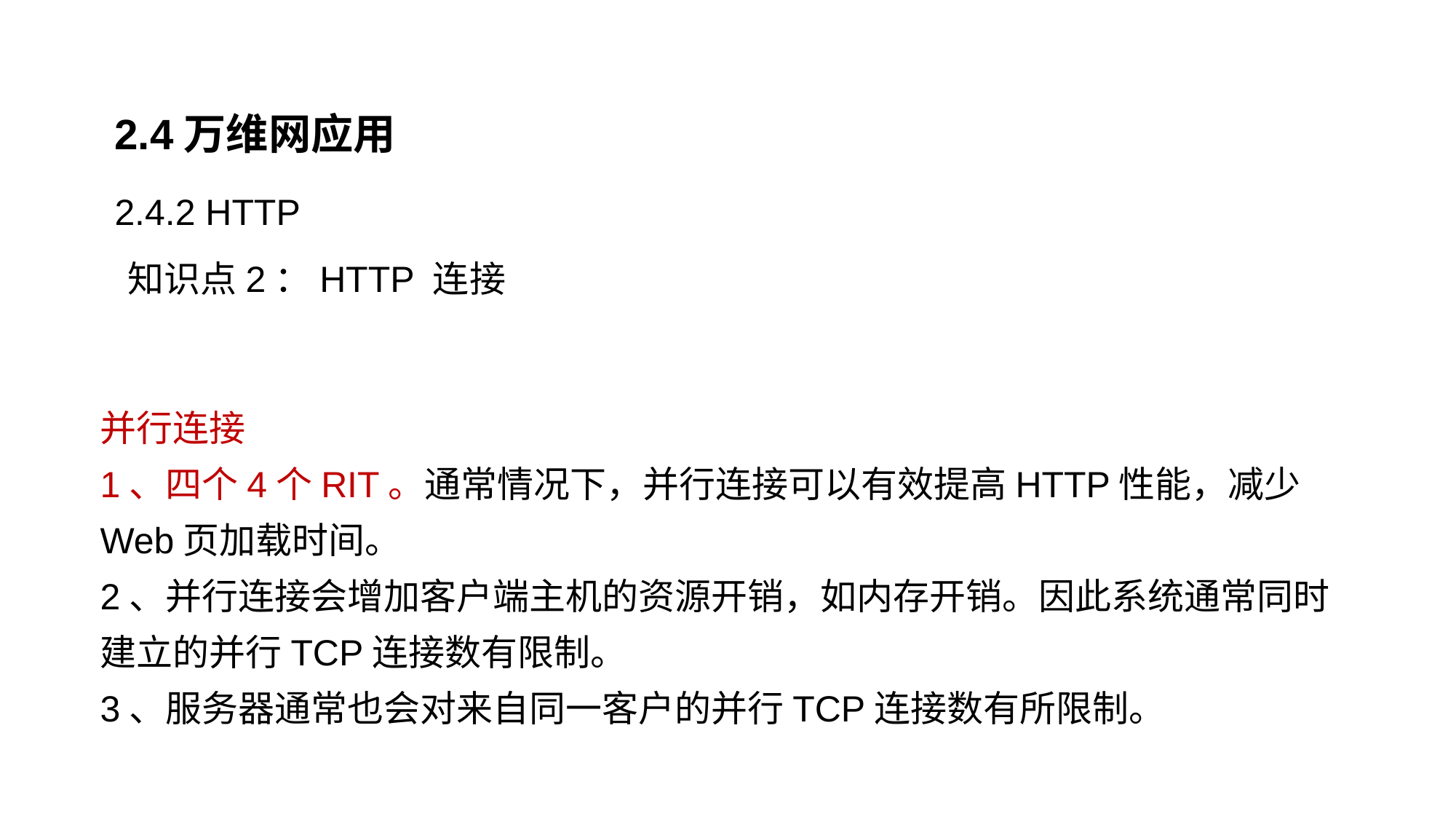

2.4万维网应用
 2.4.2 HTTP
  知识点2：HTTP 连接
并行连接
1、四个4个RIT。通常情况下，并行连接可以有效提高HTTP性能，减少Web页加载时间。
2、并行连接会增加客户端主机的资源开销，如内存开销。因此系统通常同时建立的并行TCP连接数有限制。
3、服务器通常也会对来自同一客户的并行TCP连接数有所限制。